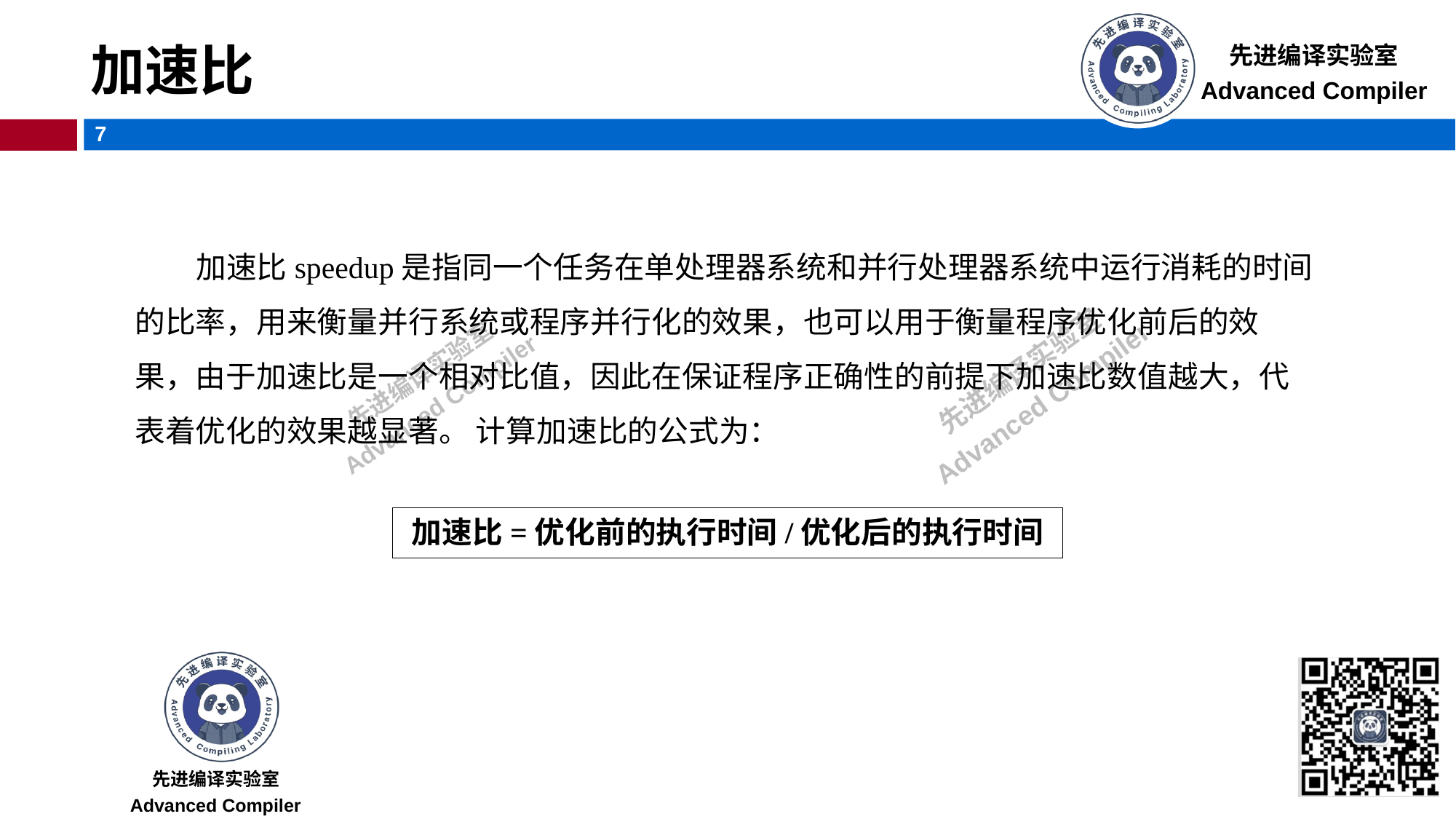

# 加速比
        加速比speedup是指同一个任务在单处理器系统和并行处理器系统中运行消耗的时间的比率，用来衡量并行系统或程序并行化的效果，也可以用于衡量程序优化前后的效果，由于加速比是一个相对比值，因此在保证程序正确性的前提下加速比数值越大，代表着优化的效果越显著。 计算加速比的公式为：
加速比=优化前的执行时间/优化后的执行时间